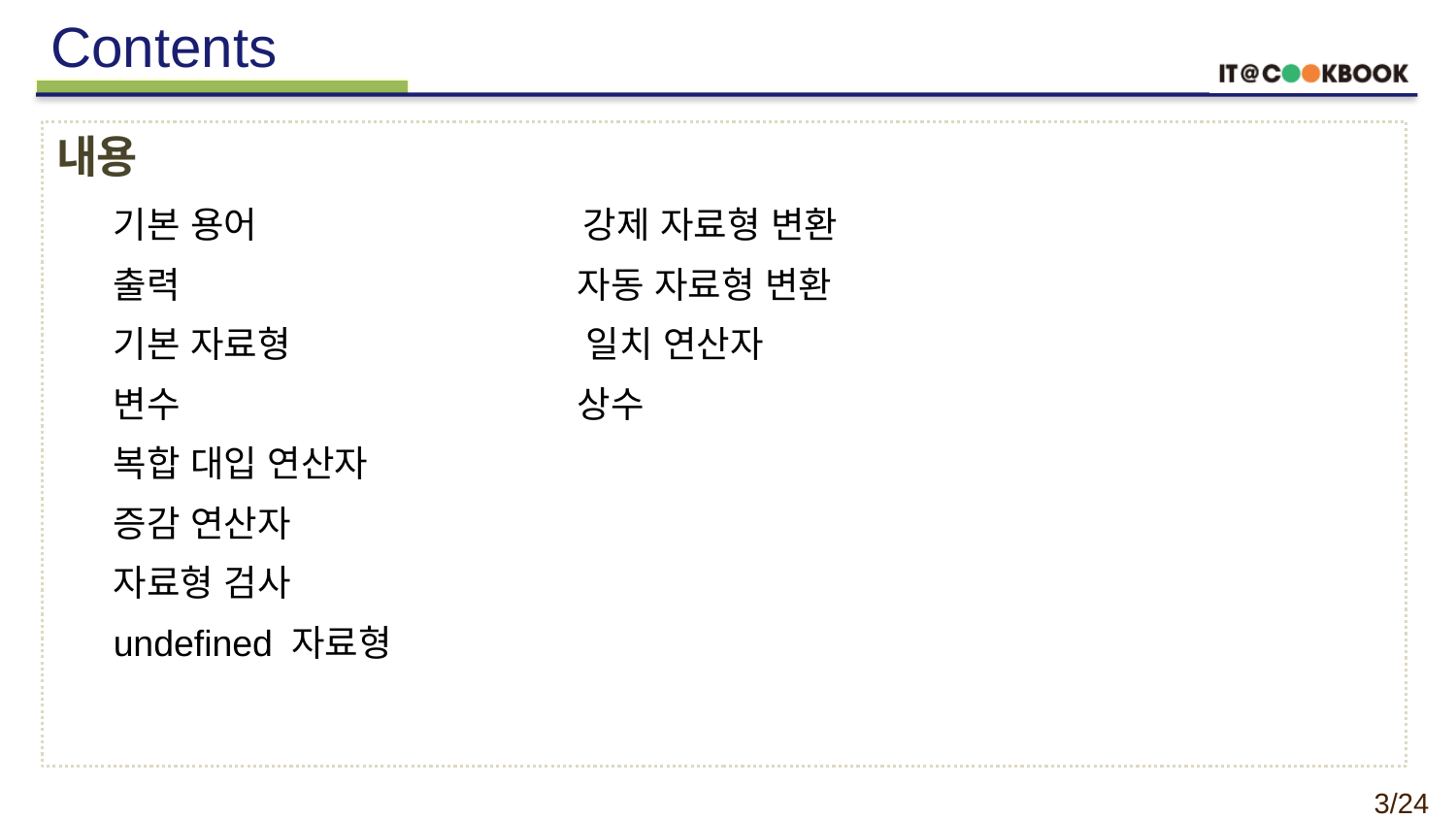

내용
기본 용어                                강제 자료형 변환
출력                                       자동 자료형 변환
기본 자료형                             일치 연산자
변수                                       상수
복합 대입 연산자
증감 연산자
자료형 검사
undefined 자료형